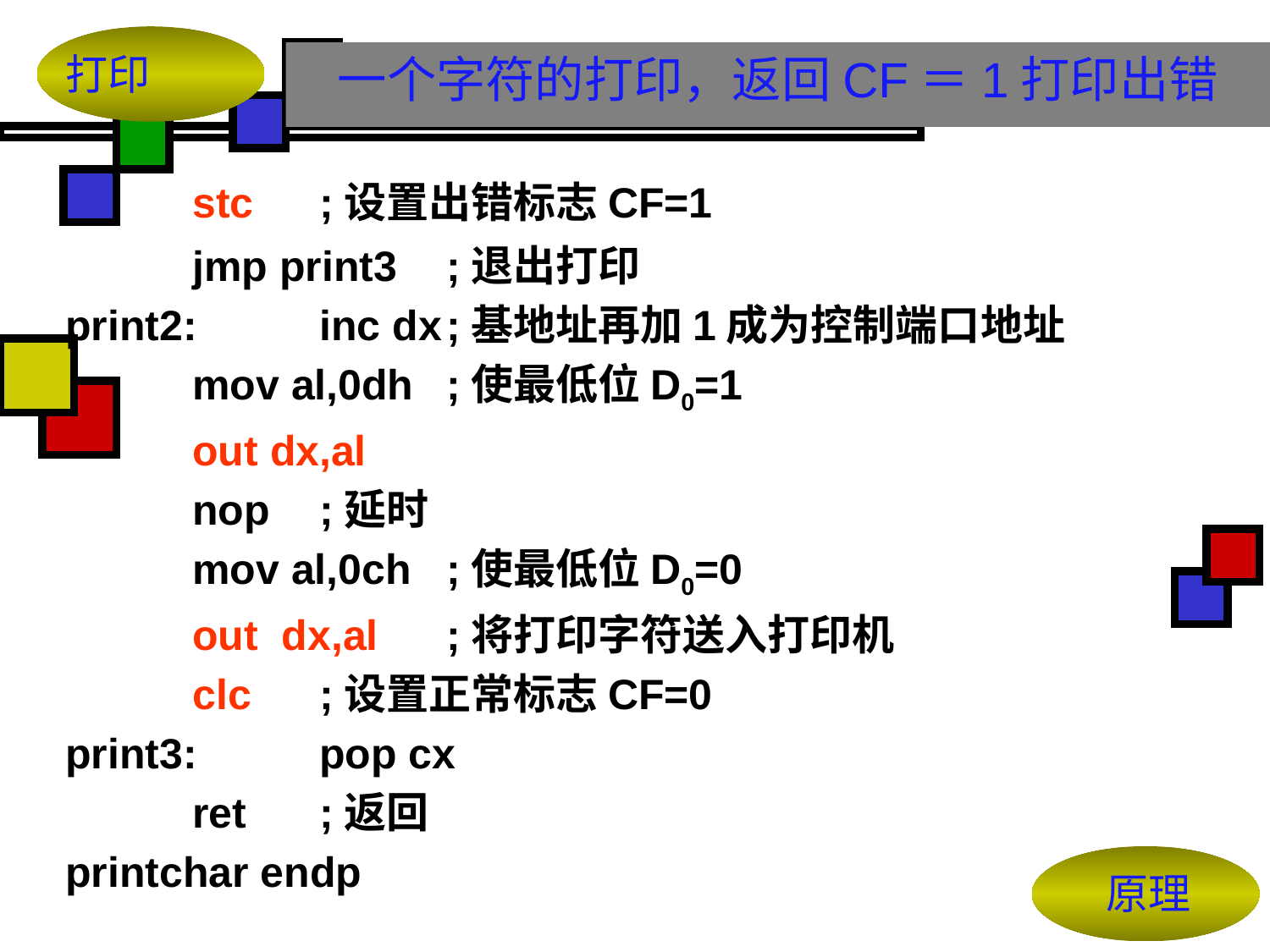

一个字符的打印，返回CF＝1打印出错
# 打印
	stc	;设置出错标志CF=1
	jmp print3	;退出打印
print2:	inc dx	;基地址再加1成为控制端口地址
	mov al,0dh	;使最低位D0=1
	out dx,al
	nop	;延时
	mov al,0ch	;使最低位D0=0
	out  dx,al	;将打印字符送入打印机
	clc	;设置正常标志CF=0
print3:	pop cx
	ret	;返回
printchar endp

原理